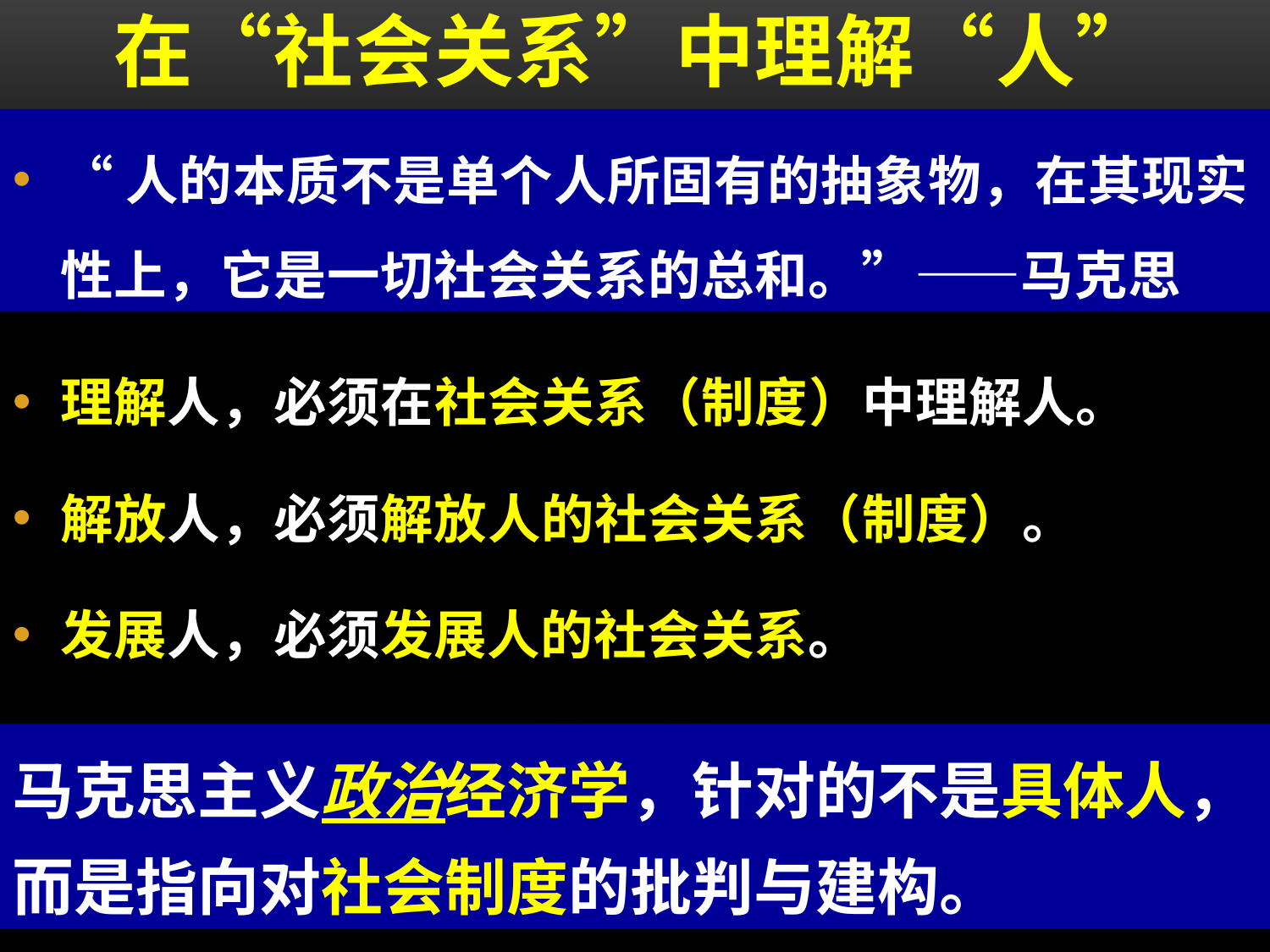

# 在“社会关系”中理解“人”
“人的本质不是单个人所固有的抽象物，在其现实性上，它是一切社会关系的总和。”——马克思
理解人，必须在社会关系（制度）中理解人。
解放人，必须解放人的社会关系（制度）。
发展人，必须发展人的社会关系。
马克思主义政治经济学，针对的不是具体人，而是指向对社会制度的批判与建构。